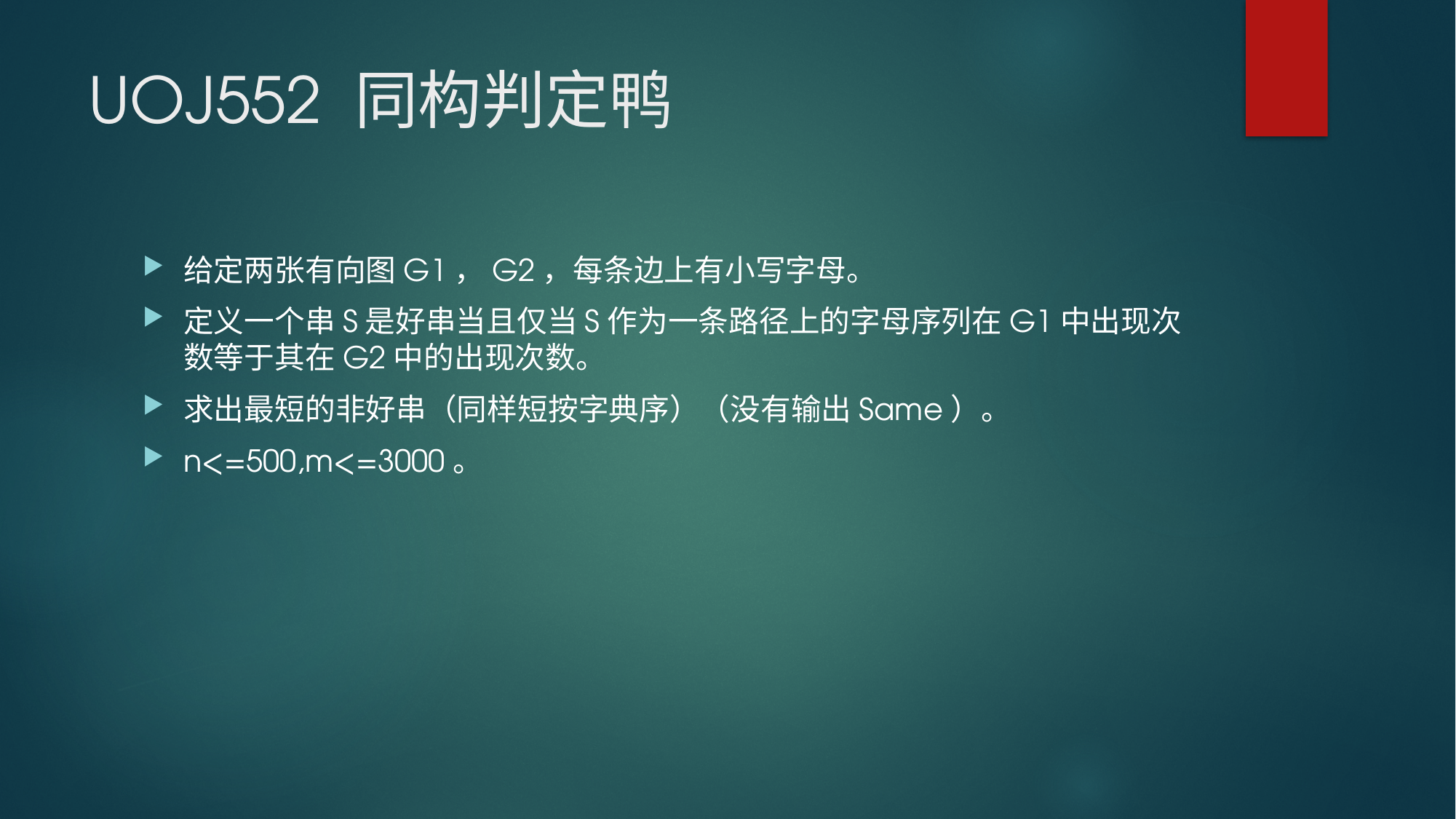

# UOJ552 同构判定鸭
给定两张有向图G1，G2，每条边上有小写字母。
定义一个串S是好串当且仅当S作为一条路径上的字母序列在G1中出现次数等于其在G2中的出现次数。
求出最短的非好串（同样短按字典序）（没有输出Same）。
n<=500,m<=3000。